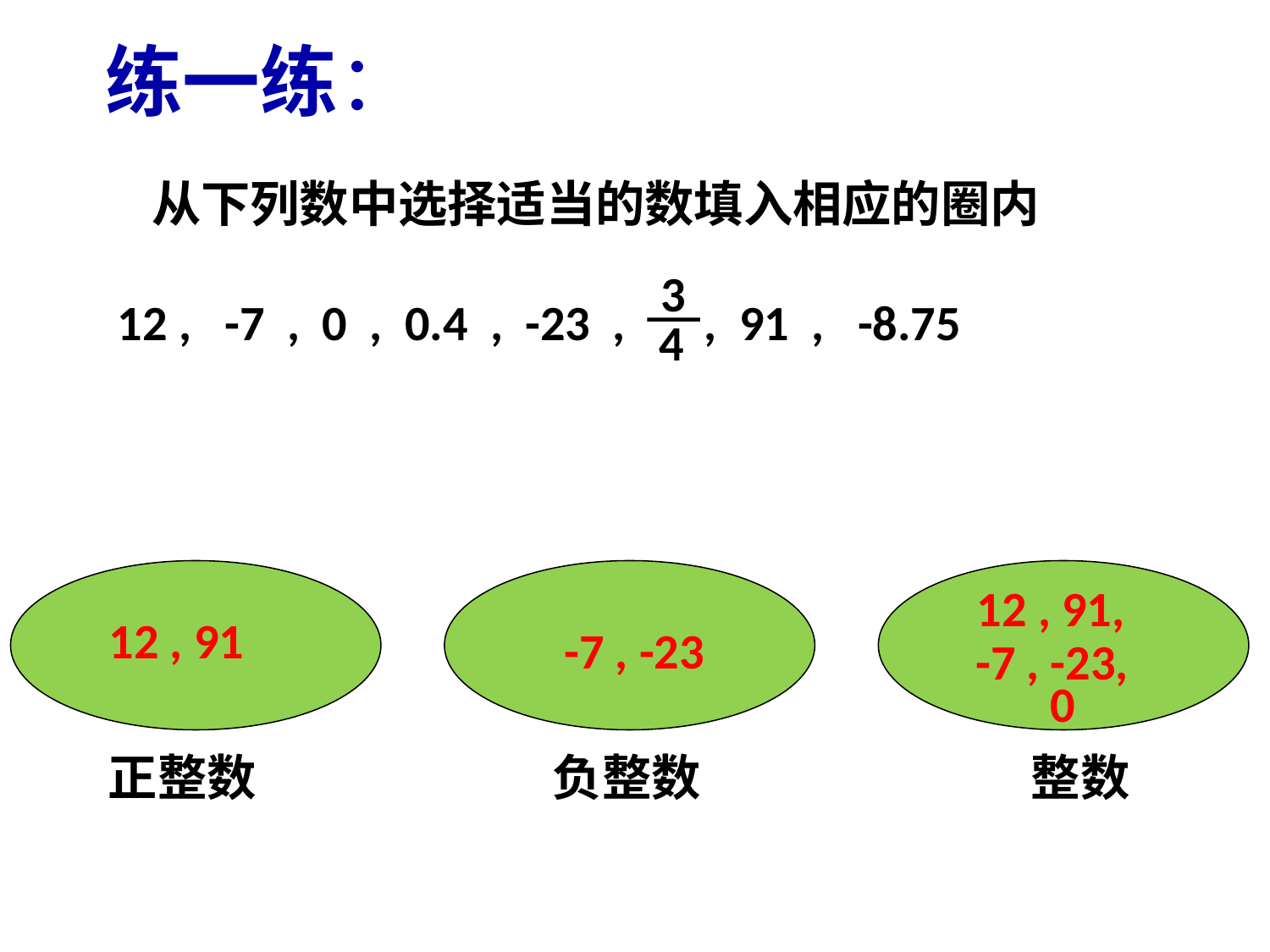

# 练一练：
  从下列数中选择适当的数填入相应的圈内

12 ,   -7  ,  0  ,  0.4  ,  -23  ,       ,  91  ,   -8.75
3
4

12 , 91,
12 , 91
-7 , -23
-7 , -23,
0
正整数
负整数
整数